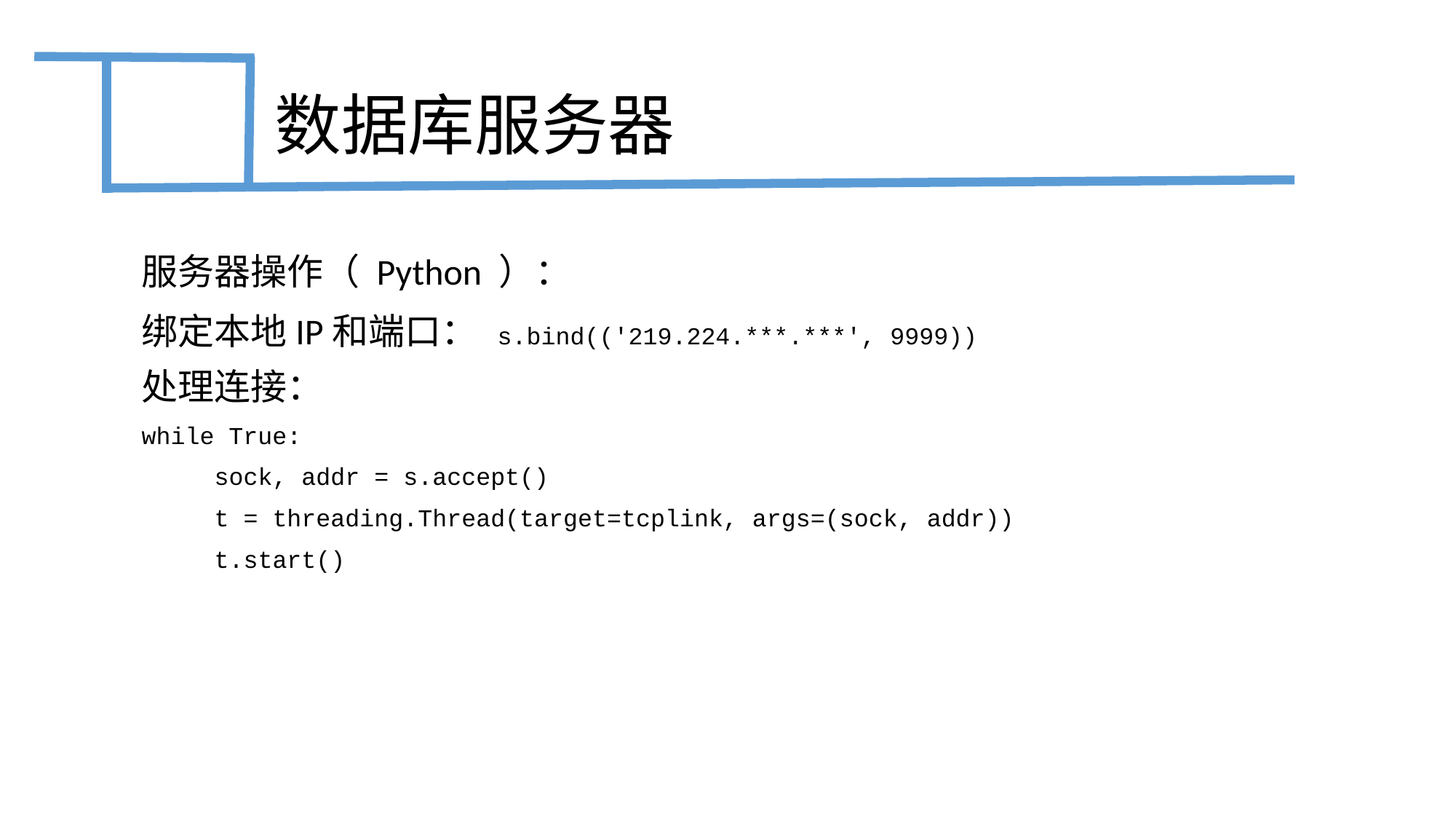

# 数据库服务器
服务器操作（ Python ）：
绑定本地IP和端口： s.bind(('219.224.***.***', 9999))
处理连接：
while True:
     sock, addr = s.accept()
     t = threading.Thread(target=tcplink, args=(sock, addr))
     t.start()